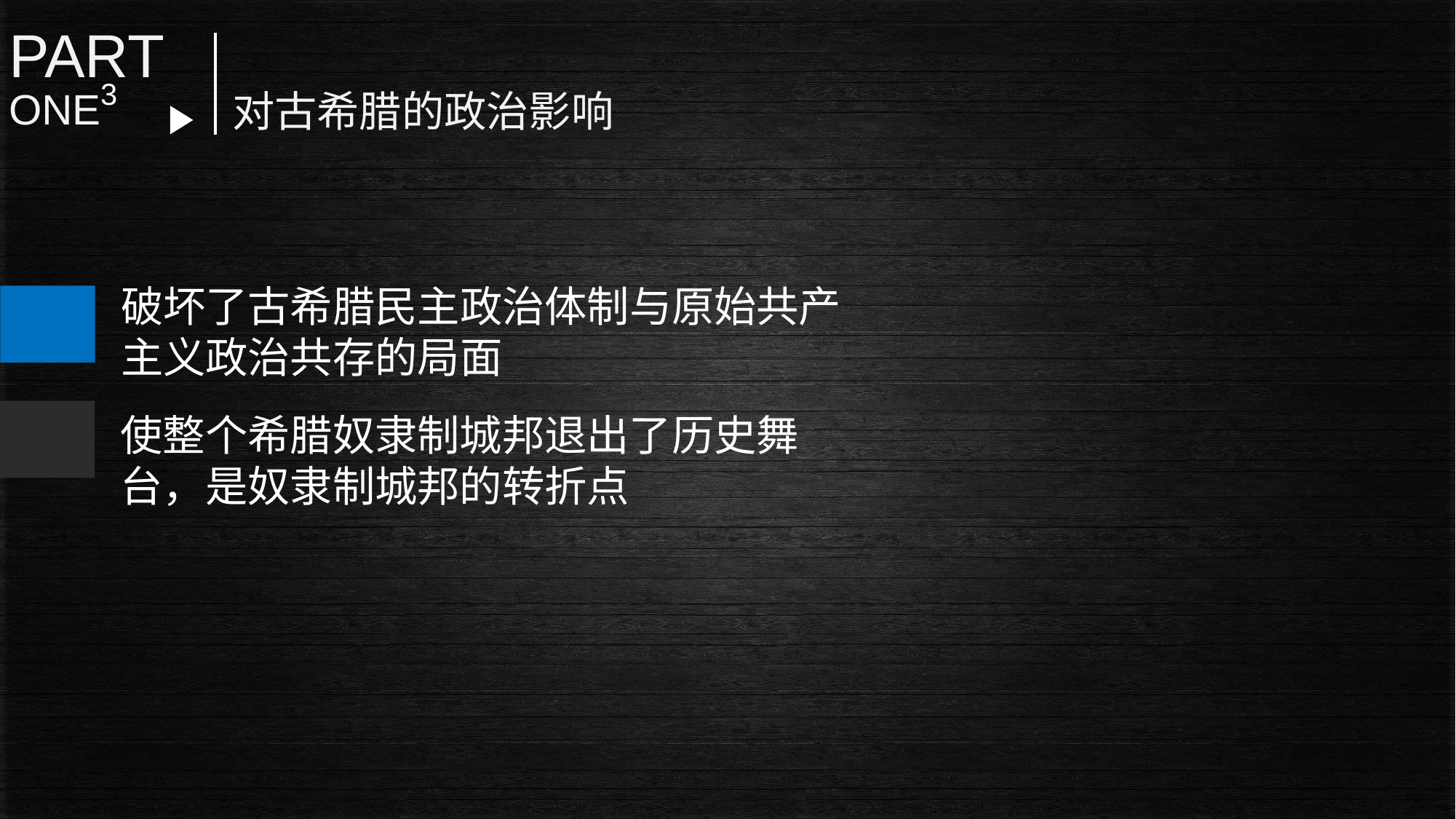

PART

3
ONE
对古希腊的政治影响

破坏了古希腊民主政治体制与原始共产主义政治共存的局面

使整个希腊奴隶制城邦退出了历史舞台，是奴隶制城邦的转折点